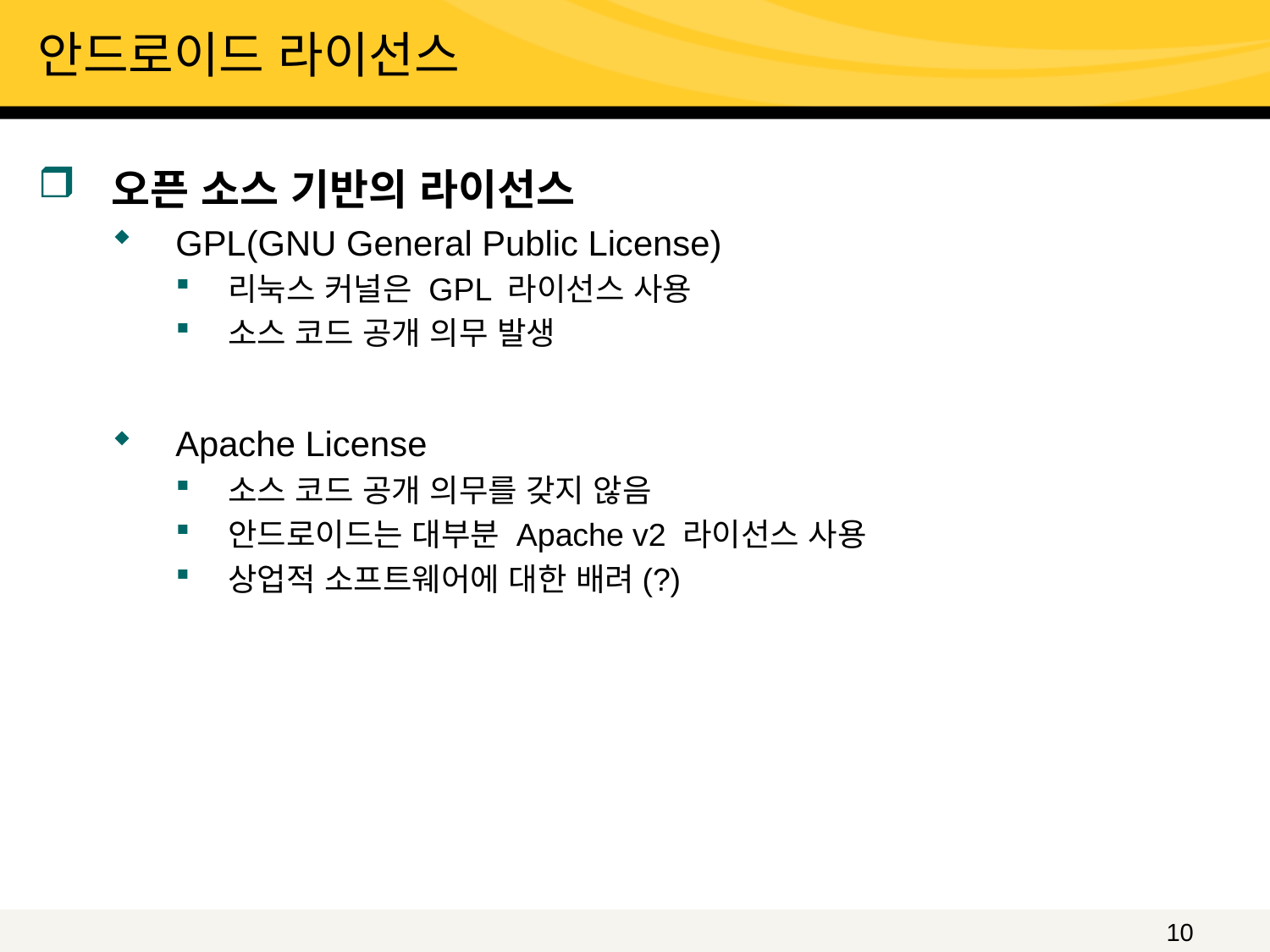

# 안드로이드 라이선스
오픈 소스 기반의 라이선스
GPL(GNU General Public License)
리눅스 커널은 GPL 라이선스 사용
소스 코드 공개 의무 발생

Apache License
소스 코드 공개 의무를 갖지 않음
안드로이드는 대부분 Apache v2 라이선스 사용
상업적 소프트웨어에 대한 배려(?)
10